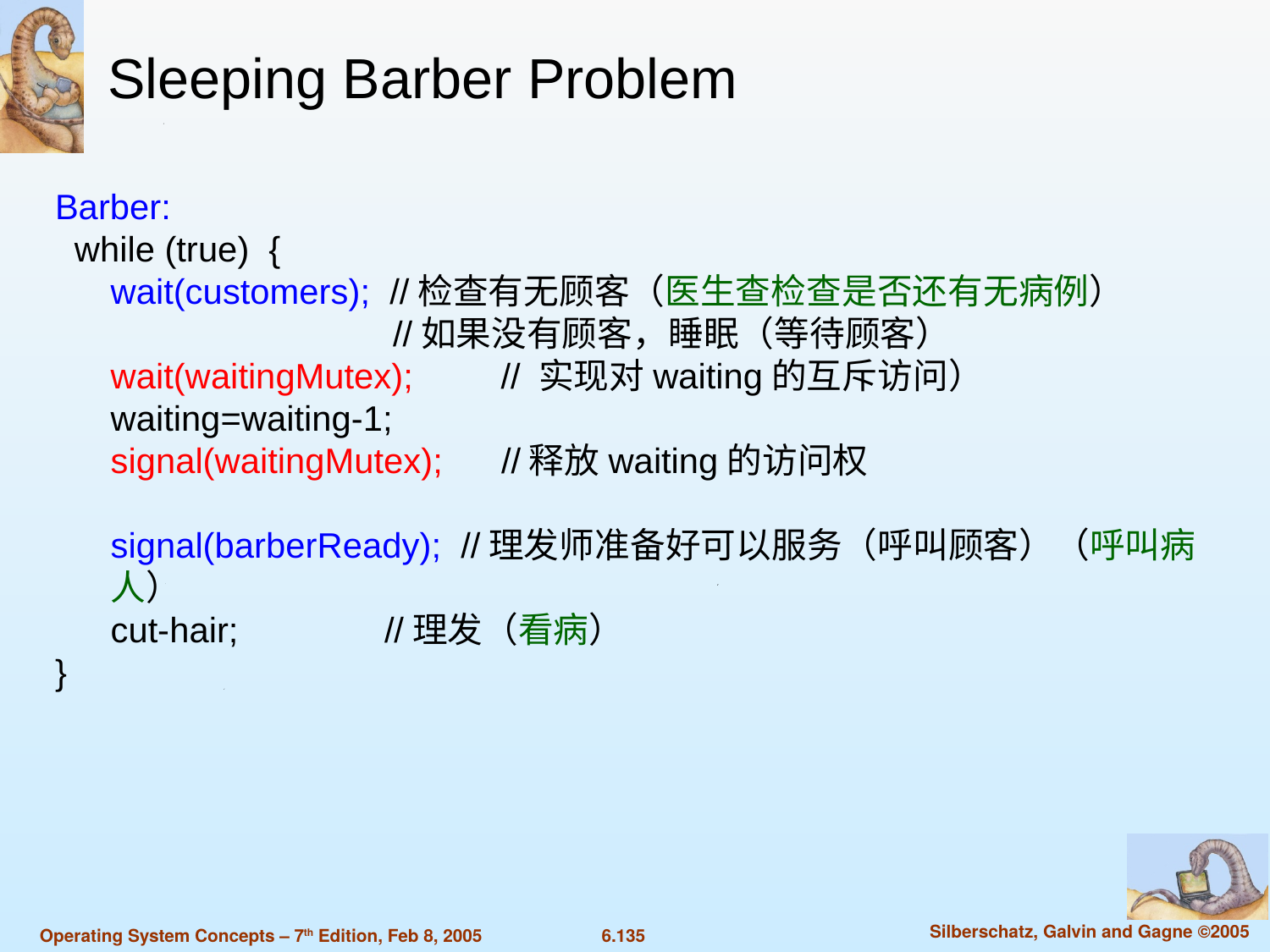

Sleeping Barber Problem
Barber:
  while (true)  {
wait(customers);  //检查有无顾客（医生查检查是否还有无病例）
                             //如果没有顾客，睡眠（等待顾客）
wait(waitingMutex);         // 实现对waiting的互斥访问）
waiting=waiting-1;
signal(waitingMutex);      //释放waiting的访问权

signal(barberReady);  //理发师准备好可以服务（呼叫顾客）（呼叫病人）
cut-hair;               //理发（看病）
}